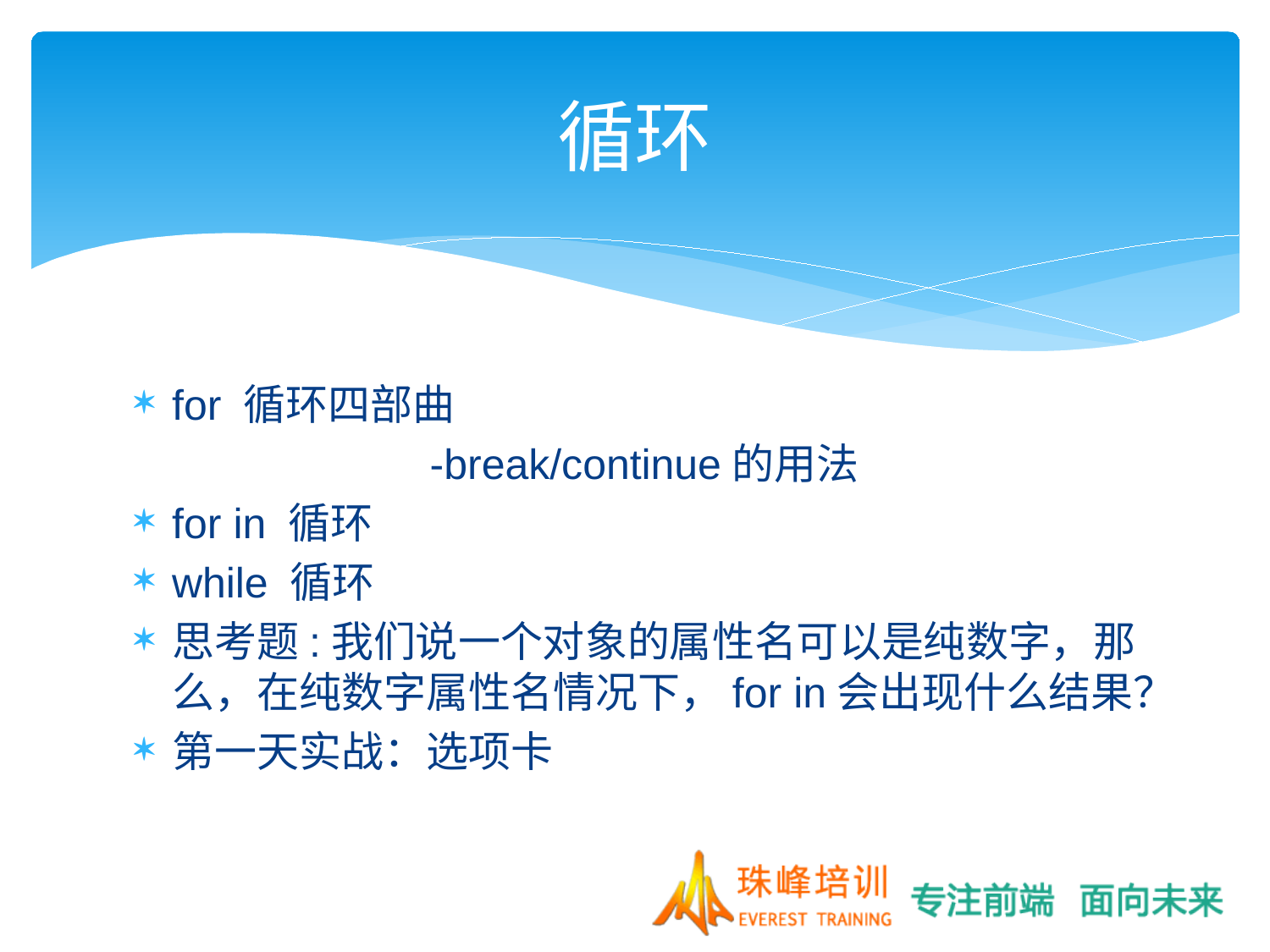

# 循环
for 循环四部曲
		-break/continue的用法
for in 循环
while 循环
思考题:我们说一个对象的属性名可以是纯数字，那么，在纯数字属性名情况下，for in会出现什么结果？
第一天实战：选项卡